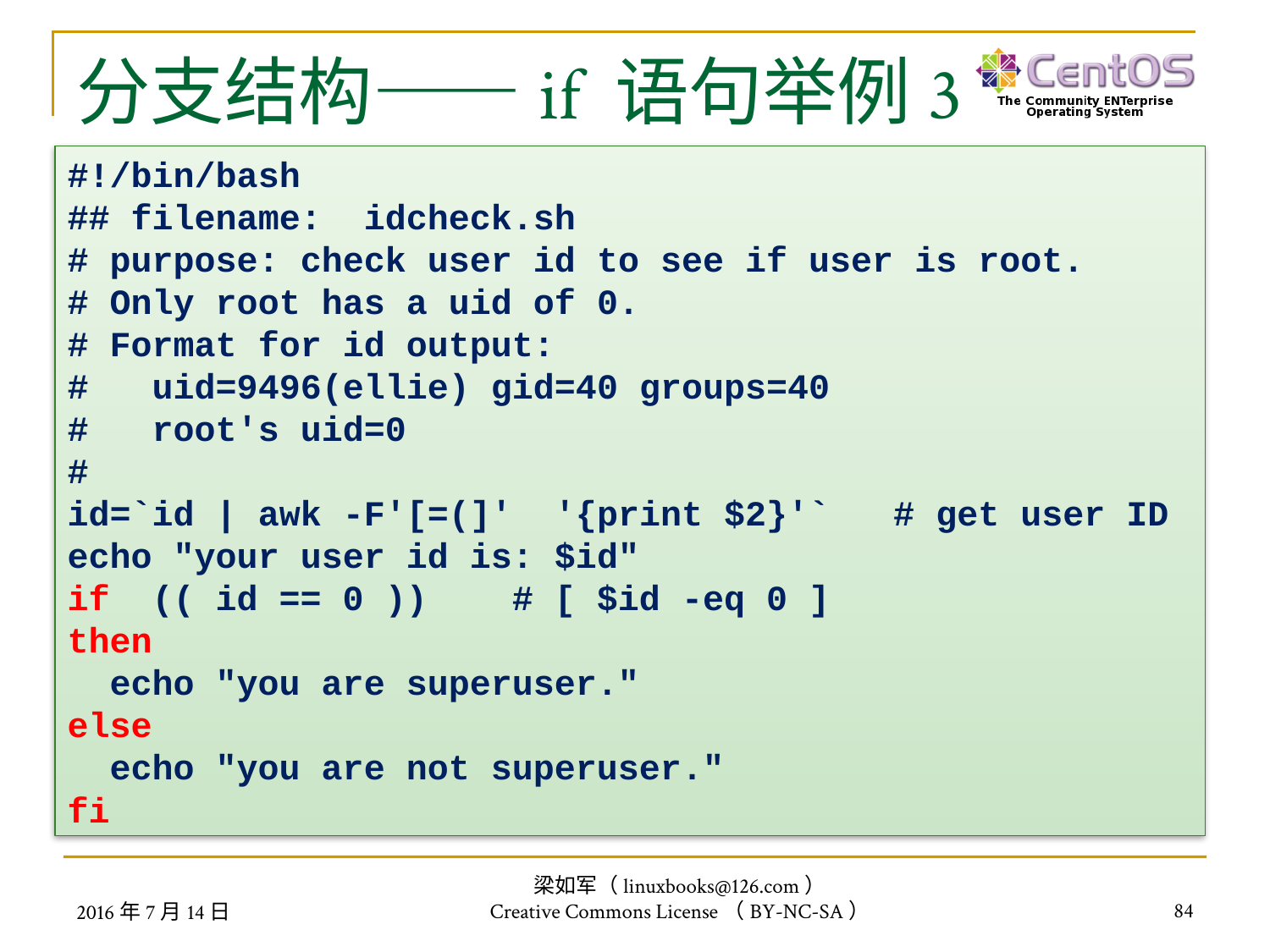

# 分支结构——if 语句举例3
#!/bin/bash
## filename:  idcheck.sh
# purpose: check user id to see if user is root.
# Only root has a uid of 0.
# Format for id output:
#   uid=9496(ellie) gid=40 groups=40
#   root's uid=0
#
id=`id | awk -F'[=(]'  '{print $2}'`   # get user ID
echo "your user id is: $id"
if  (( id == 0 ))    # [ $id -eq 0 ]
then
  echo "you are superuser."
else
  echo "you are not superuser."
fi
梁如军（linuxbooks@126.com）
Creative Commons License（BY-NC-SA）
2016年7月14日
84